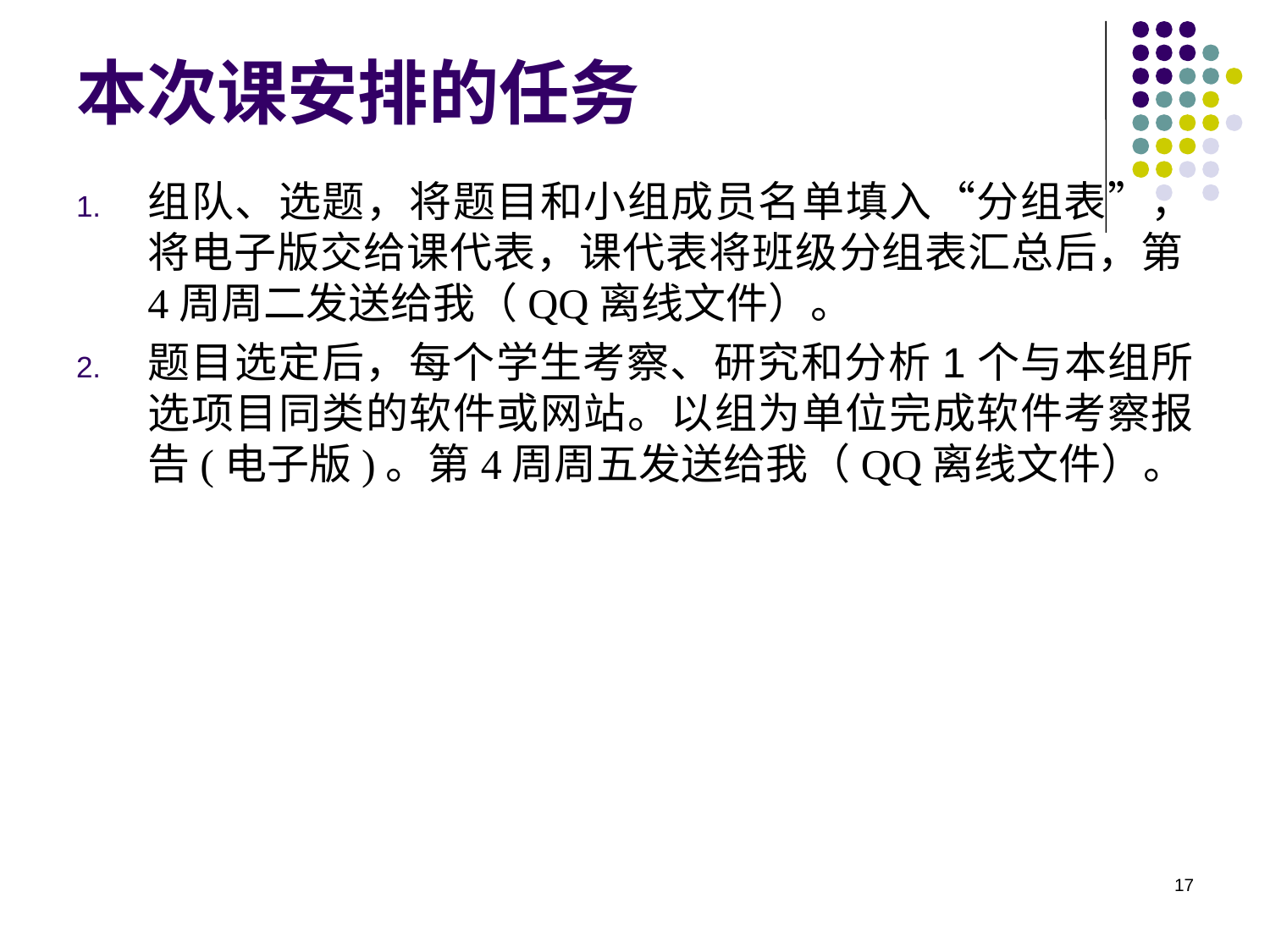

# 本次课安排的任务
组队、选题，将题目和小组成员名单填入“分组表”，将电子版交给课代表，课代表将班级分组表汇总后，第4周周二发送给我（QQ离线文件）。
题目选定后，每个学生考察、研究和分析1个与本组所选项目同类的软件或网站。以组为单位完成软件考察报告(电子版)。第4周周五发送给我（QQ离线文件）。

17